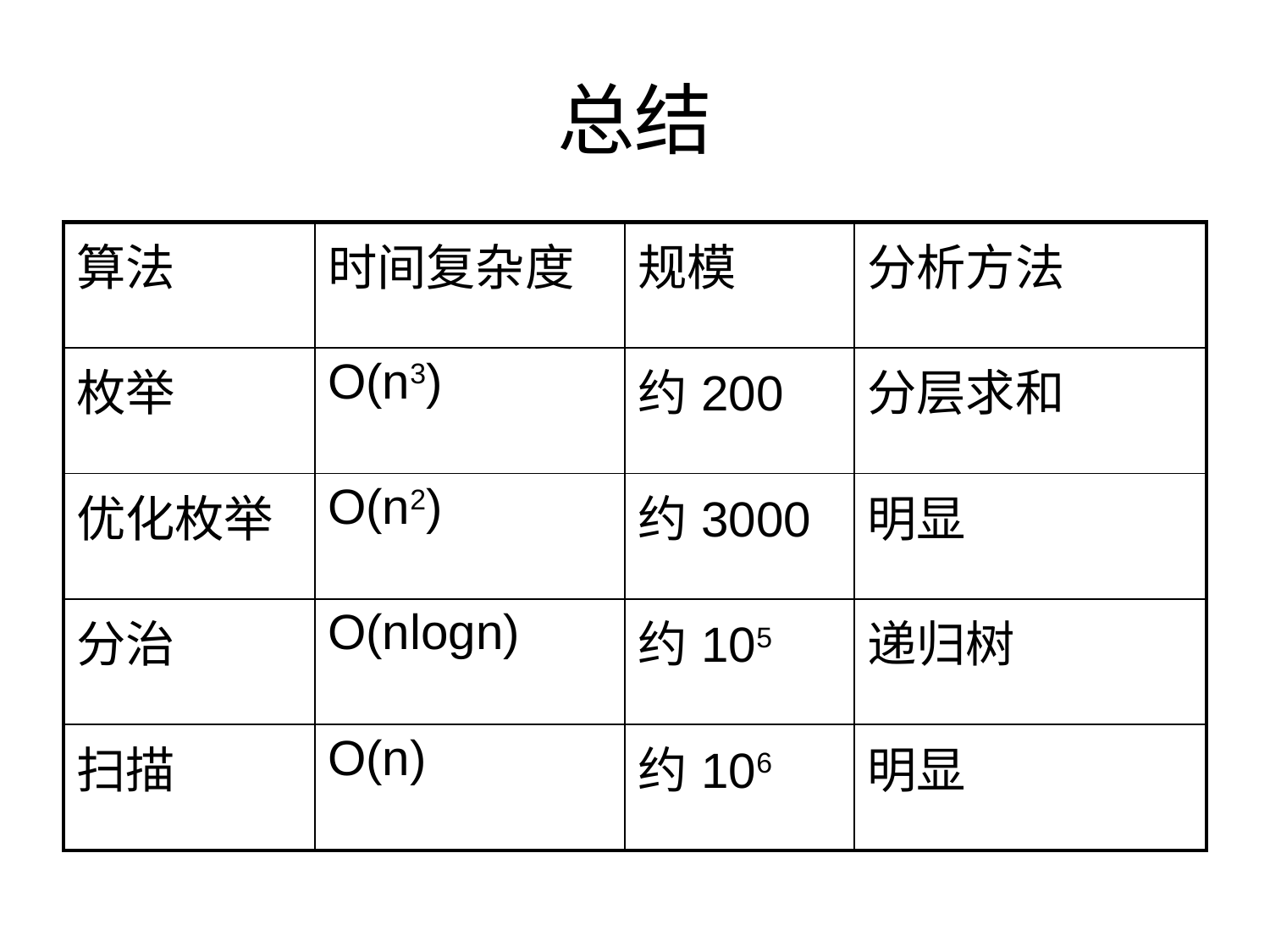

# 总结
| 算法 | 时间复杂度 | 规模 | 分析方法 |
| --- | --- | --- | --- |
| 枚举 | O(n3) | 约200 | 分层求和 |
| 优化枚举 | O(n2) | 约3000 | 明显 |
| 分治 | O(nlogn) | 约105 | 递归树 |
| 扫描 | O(n) | 约106 | 明显 |